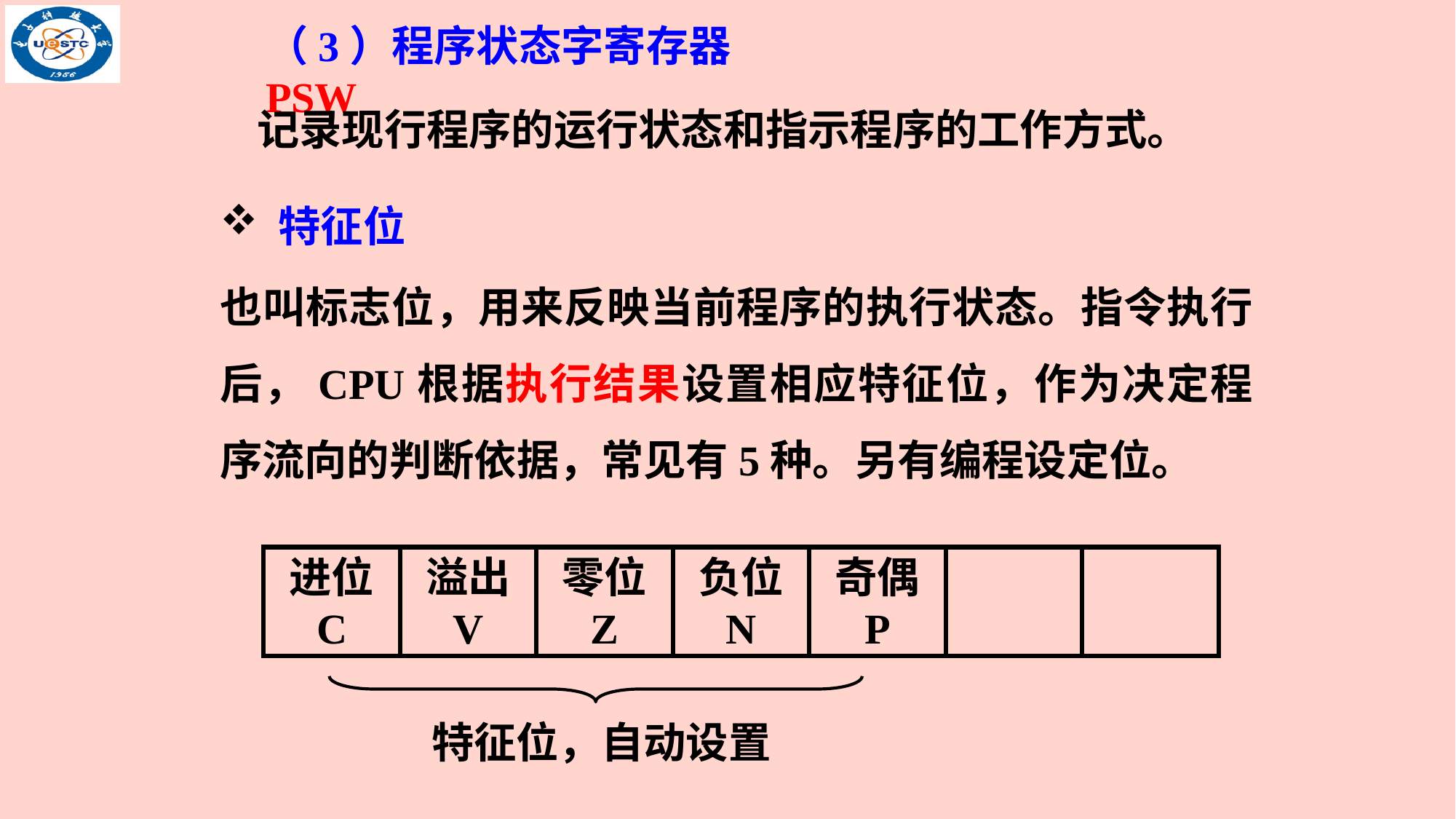

（3）程序状态字寄存器  PSW
记录现行程序的运行状态和指示程序的工作方式。
 特征位
也叫标志位，用来反映当前程序的执行状态。指令执行后，CPU根据执行结果设置相应特征位，作为决定程序流向的判断依据，常见有5种。另有编程设定位。

进位
C
溢出
V
零位
Z
负位
N
奇偶
P

特征位，自动设置